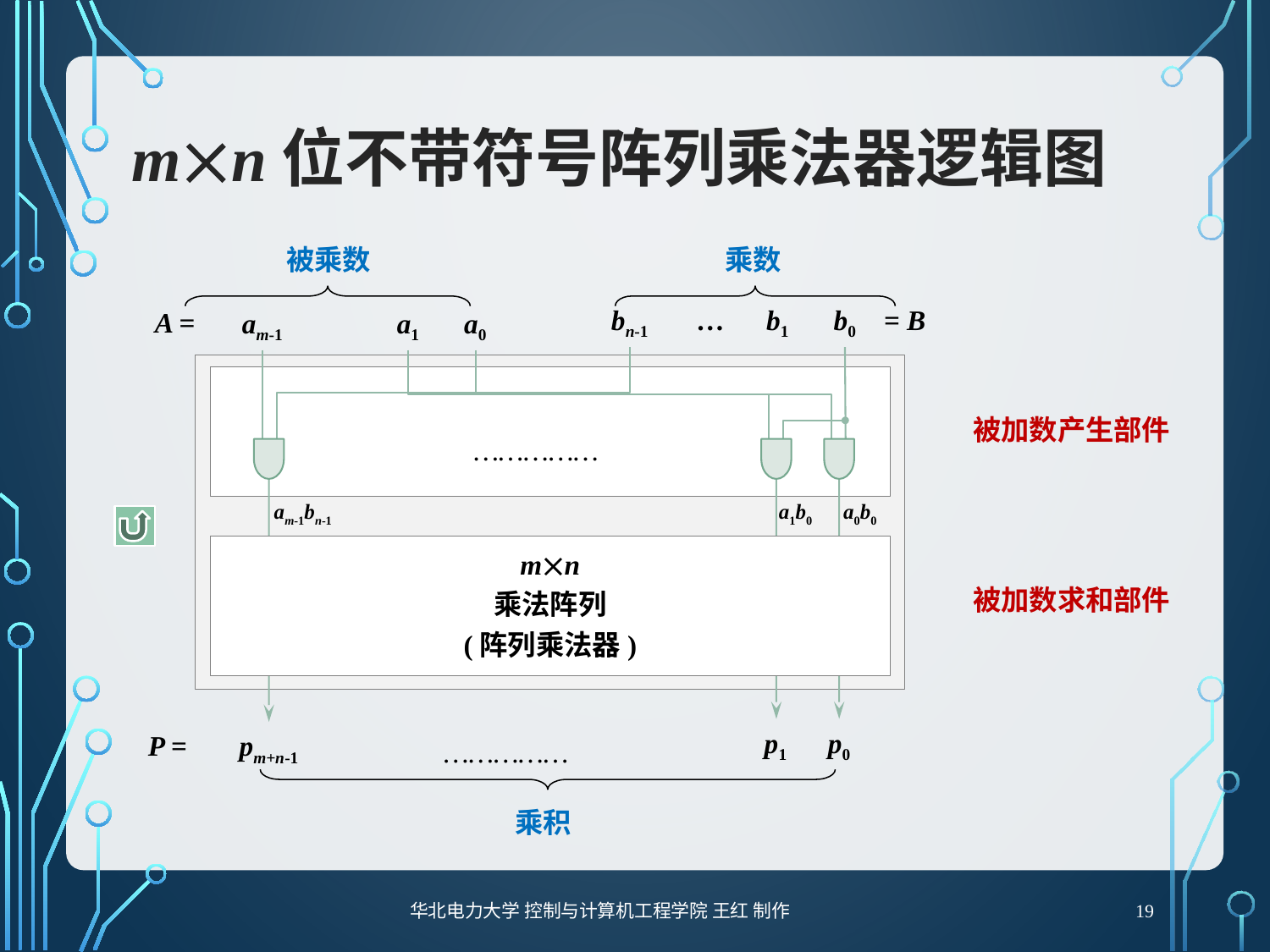

# m×n位不带符号阵列乘法器逻辑图

被乘数
乘数
bn-1
…
b1
b0
= B
A =
am-1
a1
a0

被加数产生部件

……………

am-1bn-1
a1b0
a0b0

m×n
乘法阵列
(阵列乘法器)
被加数求和部件
p1
p0
P =
pm+n-1
……………
乘积
华北电力大学 控制与计算机工程学院 王红 制作
19